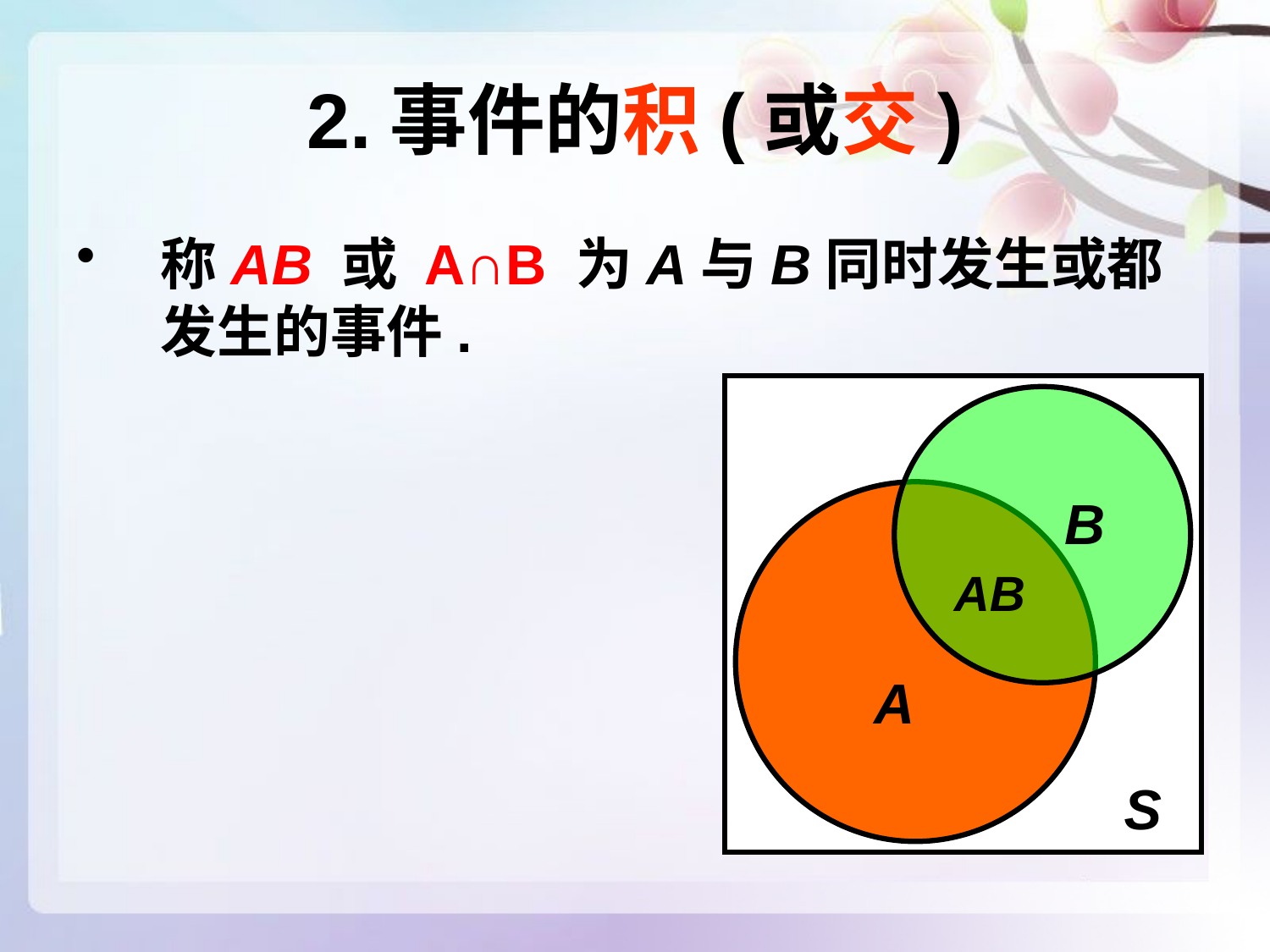

# 2.事件的积(或交)
称AB 或 A∩B 为A与B同时发生或都发生的事件.

B
AB
A
S